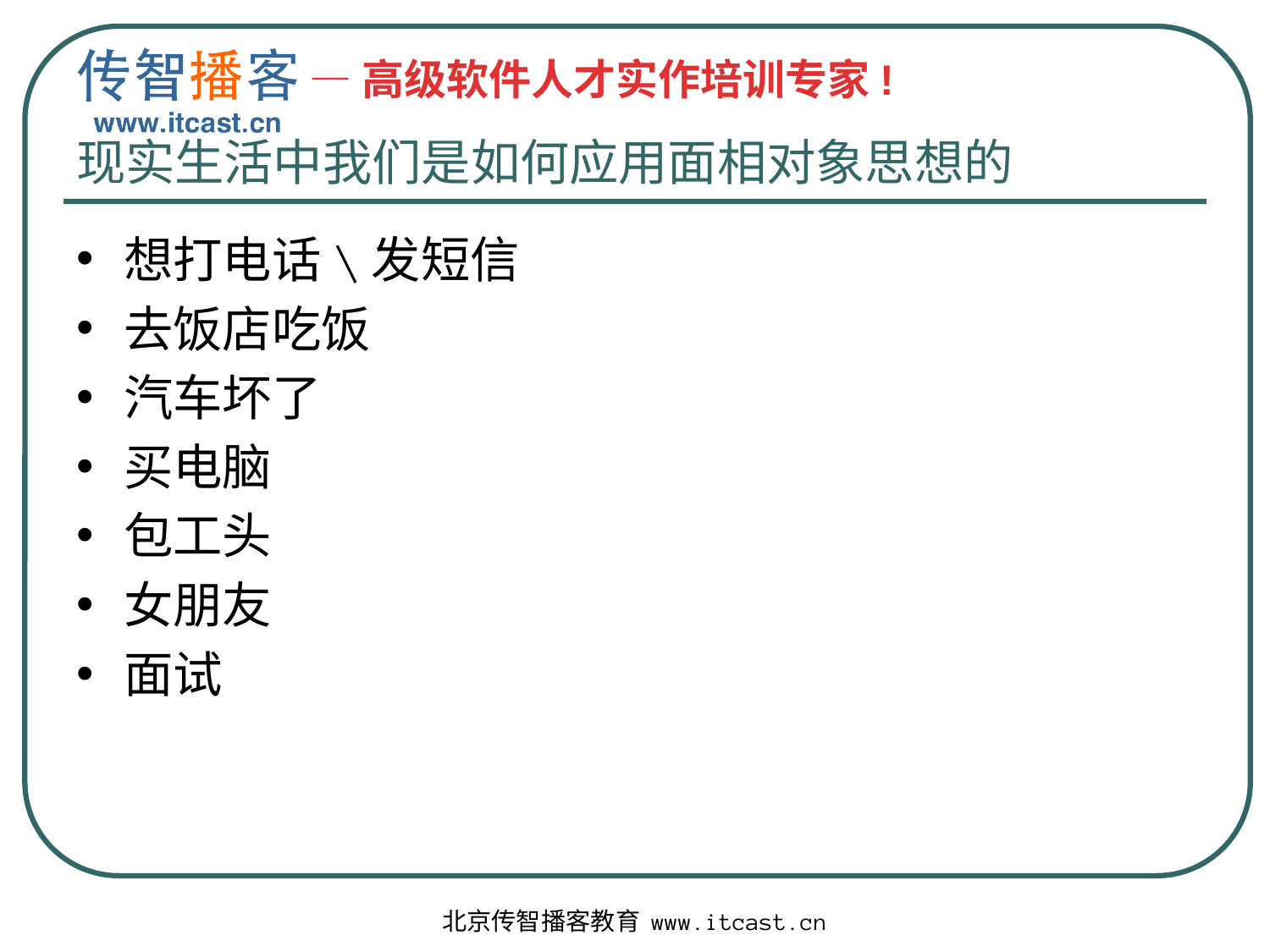

# 现实生活中我们是如何应用面相对象思想的
想打电话\发短信
去饭店吃饭
汽车坏了
买电脑
包工头
女朋友
面试